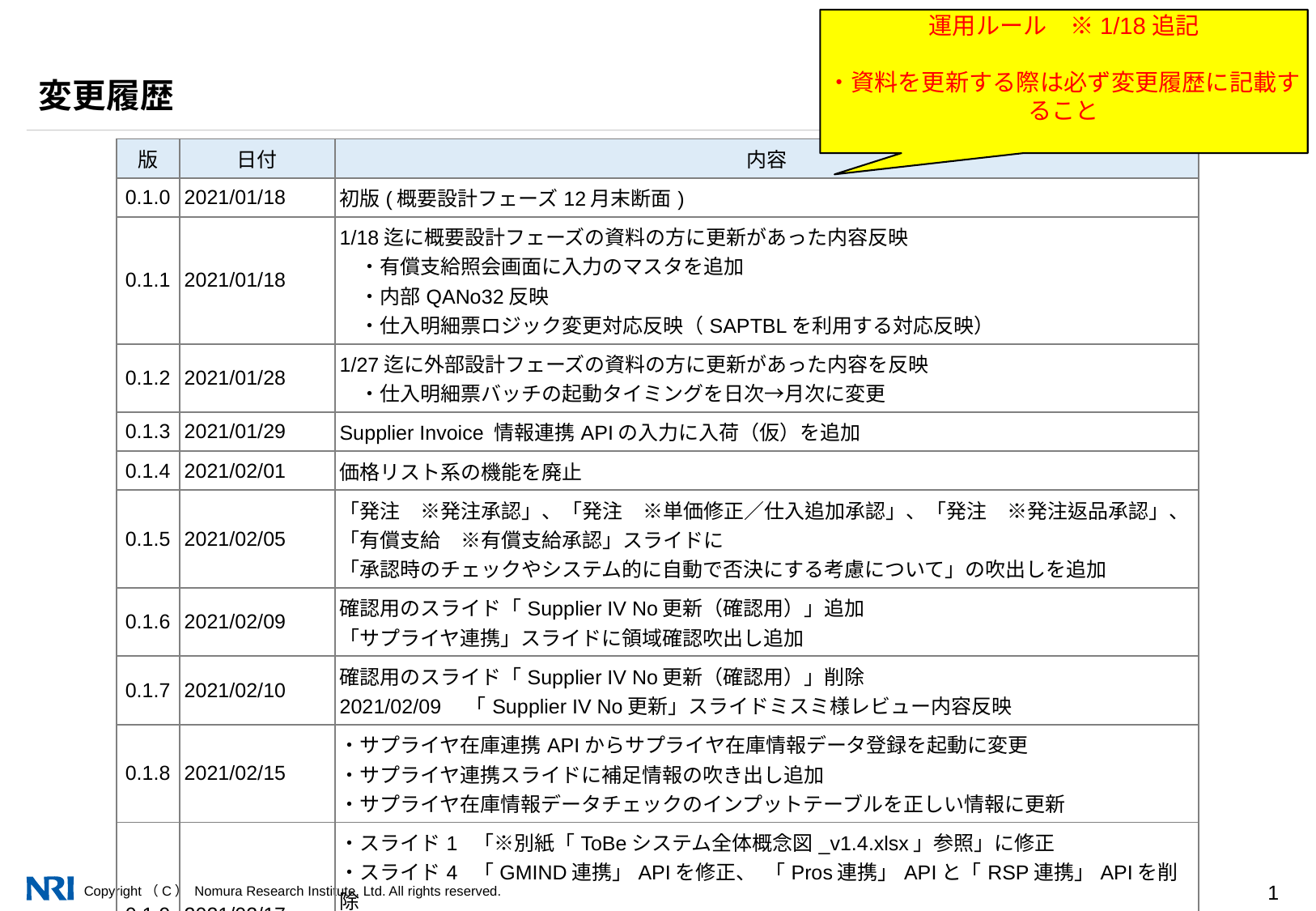

運用ルール　※1/18追記

・資料を更新する際は必ず変更履歴に記載すること
変更履歴
| 版 | 日付 | 内容 |
| --- | --- | --- |
| 0.1.0 | 2021/01/18 | 初版(概要設計フェーズ12月末断面) |
| 0.1.1 | 2021/01/18 | 1/18迄に概要設計フェーズの資料の方に更新があった内容反映 　・有償支給照会画面に入力のマスタを追加 　・内部QANo32反映 　・仕入明細票ロジック変更対応反映（SAPTBLを利用する対応反映） |
| 0.1.2 | 2021/01/28 | 1/27迄に外部設計フェーズの資料の方に更新があった内容を反映 　・仕入明細票バッチの起動タイミングを日次→月次に変更 |
| 0.1.3 | 2021/01/29 | Supplier Invoice 情報連携APIの入力に入荷（仮）を追加 |
| 0.1.4 | 2021/02/01 | 価格リスト系の機能を廃止 |
| 0.1.5 | 2021/02/05 | 「発注　※発注承認」、「発注　※単価修正／仕入追加承認」、「発注　※発注返品承認」、「有償支給　※有償支給承認」スライドに 「承認時のチェックやシステム的に自動で否決にする考慮について」の吹出しを追加 |
| 0.1.6 | 2021/02/09 | 確認用のスライド「Supplier IV No更新（確認用）」追加 「サプライヤ連携」スライドに領域確認吹出し追加 |
| 0.1.7 | 2021/02/10 | 確認用のスライド「Supplier IV No更新（確認用）」削除 2021/02/09　「Supplier IV No更新」スライドミスミ様レビュー内容反映 |
| 0.1.8 | 2021/02/15 | ・サプライヤ在庫連携APIからサプライヤ在庫情報データ登録を起動に変更 ・サプライヤ連携スライドに補足情報の吹き出し追加 ・サプライヤ在庫情報データチェックのインプットテーブルを正しい情報に更新 |
| 0.1.9 | 2021/02/17 | ・スライド1 「※別紙「ToBeシステム全体概念図\_v1.4.xlsx」参照」に修正 ・スライド4 「GMIND連携」APIを修正、 「Pros連携」APIと「RSP連携」APIを削除 ・スライド4、5、6、7、8、10、26、28、30、39 「発注GW」を「メーカ連携基盤」に修正 ・スライド39　「仕入明細票」をHUBで作成できる想定を記載 |